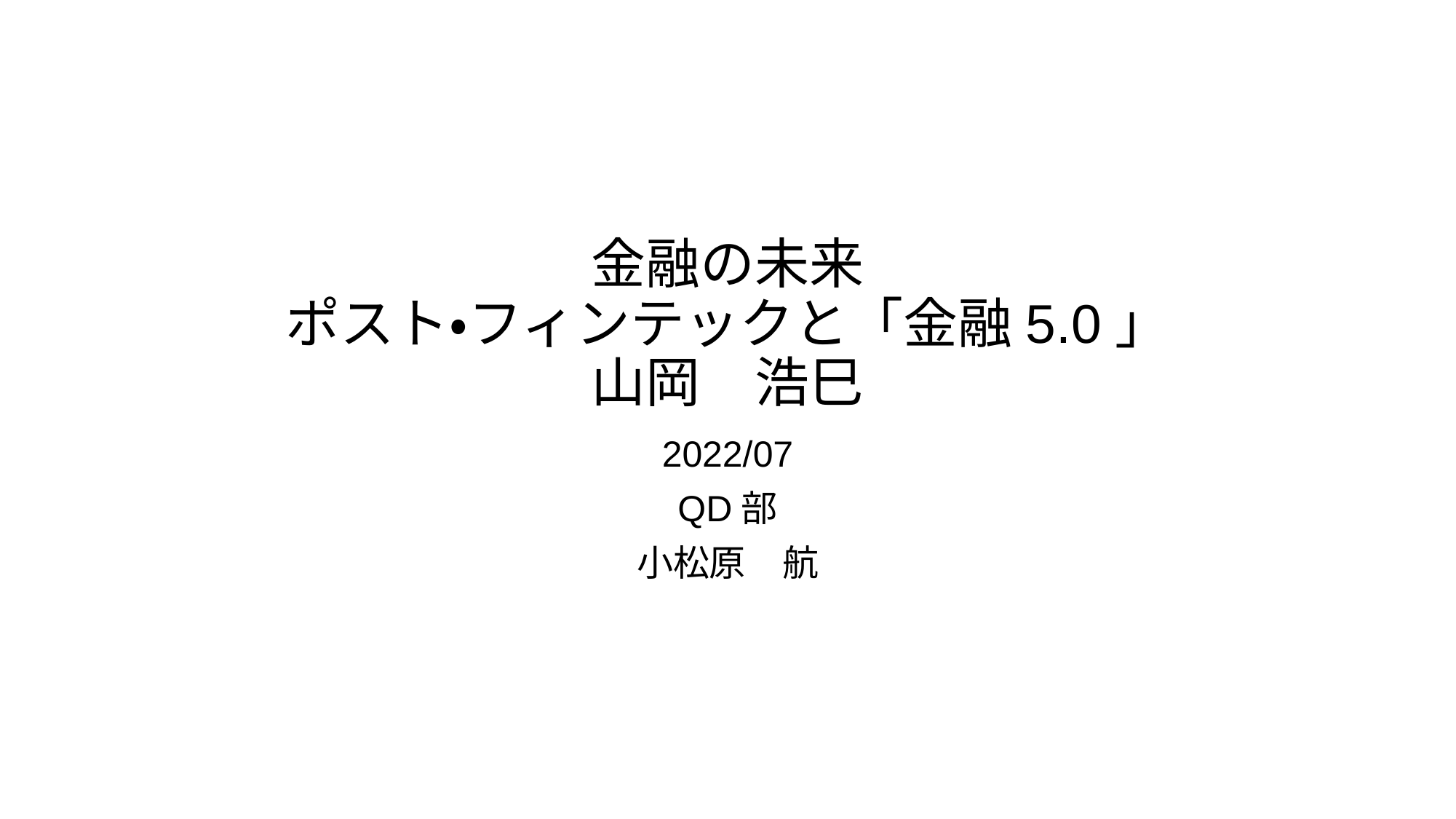

# 金融の未来 ポスト・フィンテックと「金融5.0」 山岡　浩巳
2022/07
QD部
小松原　航